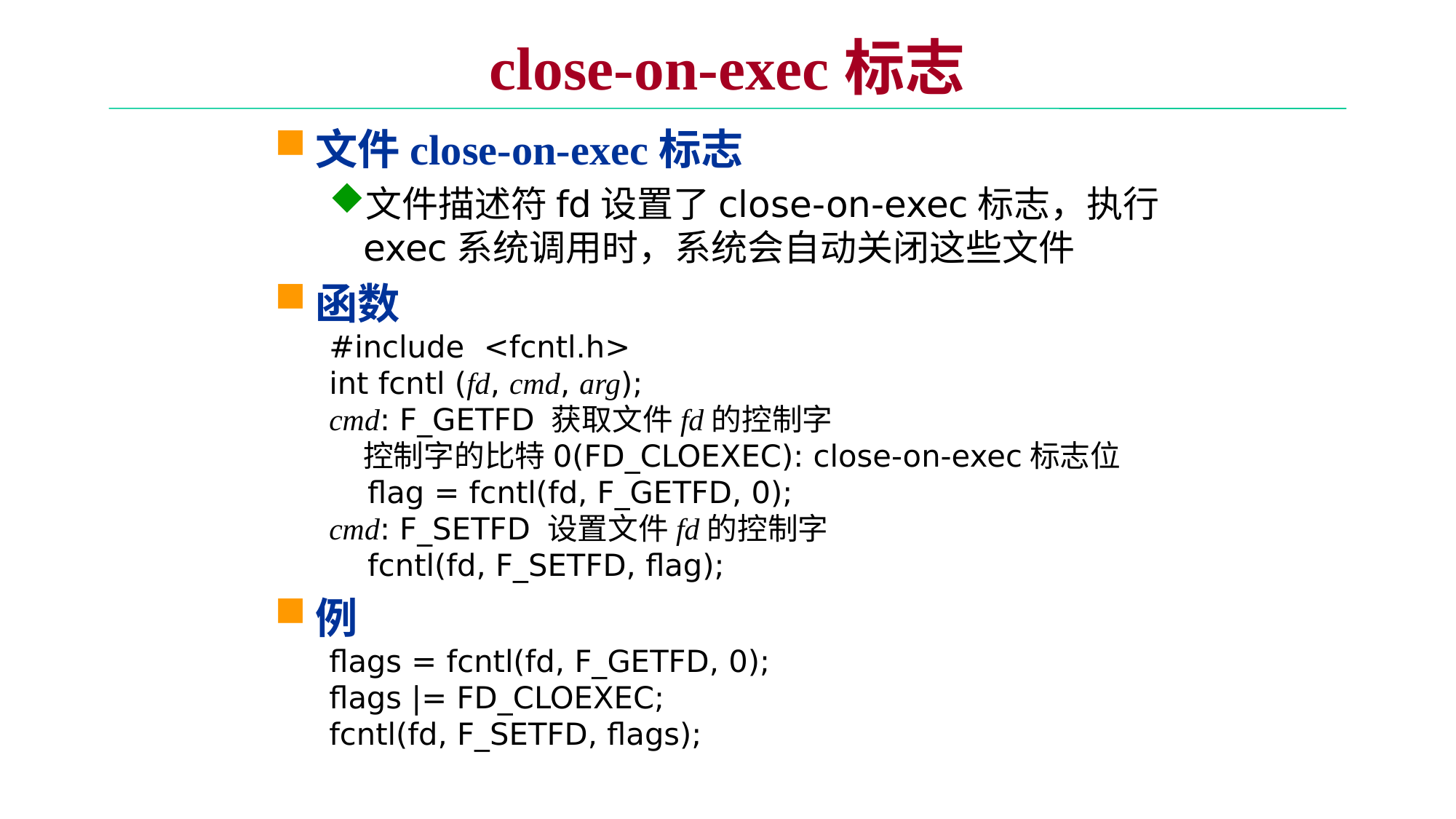

# close-on-exec标志
文件close-on-exec标志
文件描述符fd设置了close-on-exec标志，执行exec系统调用时，系统会自动关闭这些文件
函数
#include  <fcntl.h>
int fcntl (fd, cmd, arg);
cmd: F_GETFD 获取文件fd的控制字
    控制字的比特0(FD_CLOEXEC): close-on-exec标志位
    flag = fcntl(fd, F_GETFD, 0);
cmd: F_SETFD 设置文件fd的控制字
    fcntl(fd, F_SETFD, flag);
例
flags = fcntl(fd, F_GETFD, 0);
flags |= FD_CLOEXEC;
fcntl(fd, F_SETFD, flags);